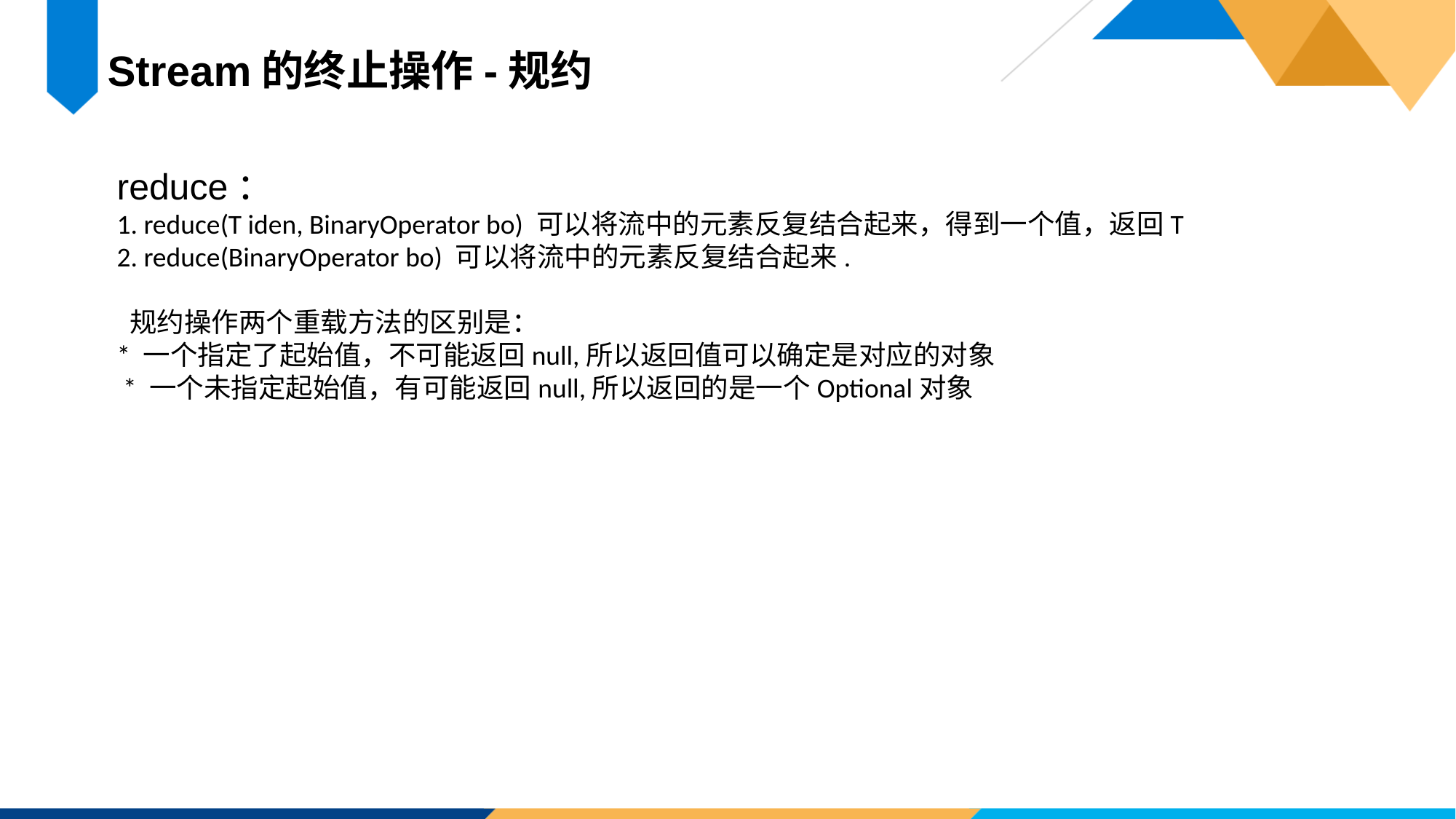

Stream的终止操作-规约
reduce：
1. reduce(T iden, BinaryOperator bo) 可以将流中的元素反复结合起来，得到一个值，返回T 2. reduce(BinaryOperator bo) 可以将流中的元素反复结合起来.

 规约操作两个重载方法的区别是：
* 一个指定了起始值，不可能返回null,所以返回值可以确定是对应的对象
 * 一个未指定起始值，有可能返回null,所以返回的是一个Optional对象